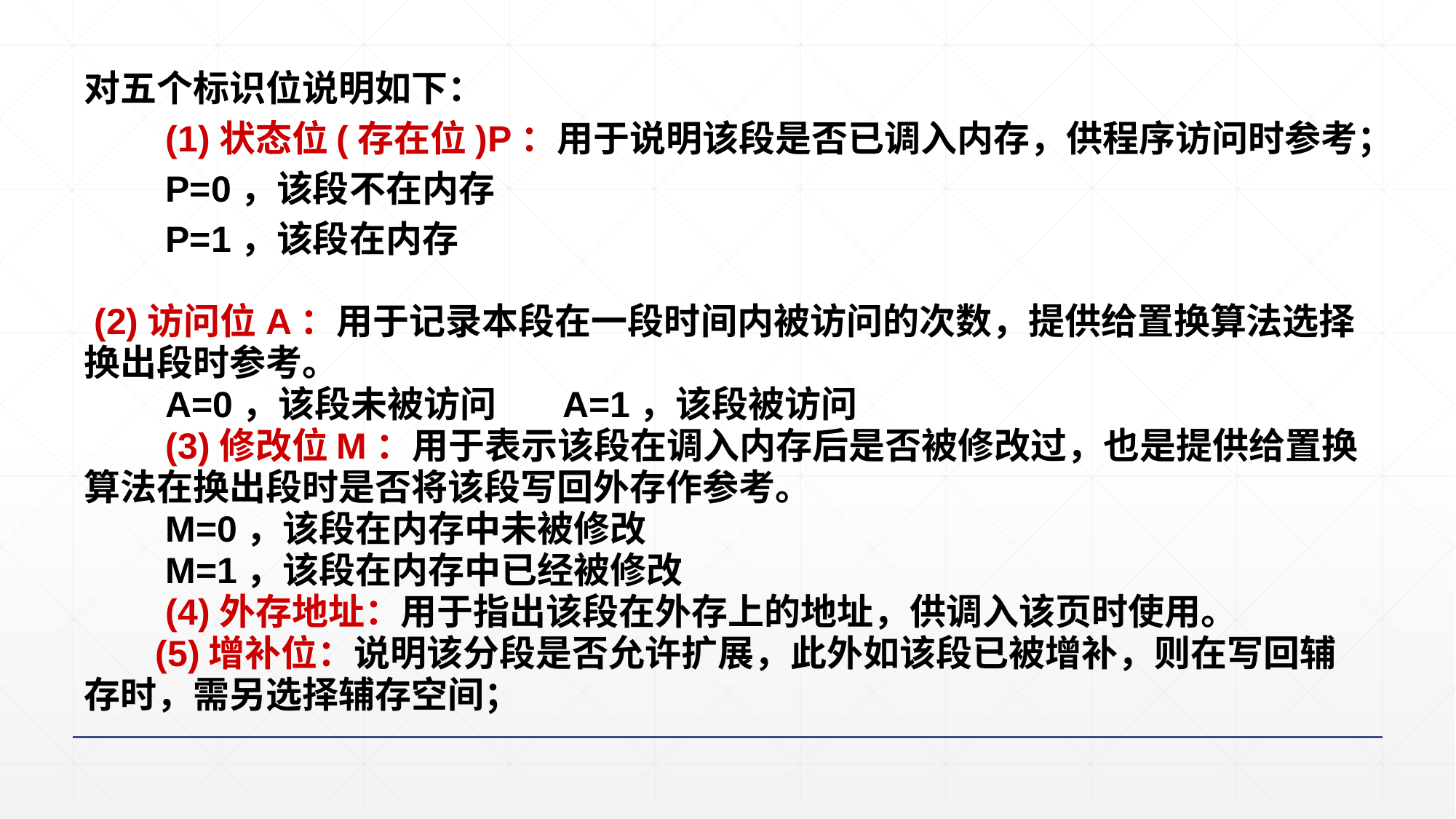

对五个标识位说明如下：
        (1)状态位(存在位)P：用于说明该段是否已调入内存，供程序访问时参考；
        P=0，该段不在内存
        P=1，该段在内存

 (2)访问位A：用于记录本段在一段时间内被访问的次数，提供给置换算法选择换出段时参考。
        A=0，该段未被访问       A=1，该段被访问
        (3)修改位M：用于表示该段在调入内存后是否被修改过，也是提供给置换算法在换出段时是否将该段写回外存作参考。
        M=0，该段在内存中未被修改
        M=1，该段在内存中已经被修改
        (4)外存地址：用于指出该段在外存上的地址，供调入该页时使用。
       (5)增补位：说明该分段是否允许扩展，此外如该段已被增补，则在写回辅存时，需另选择辅存空间；